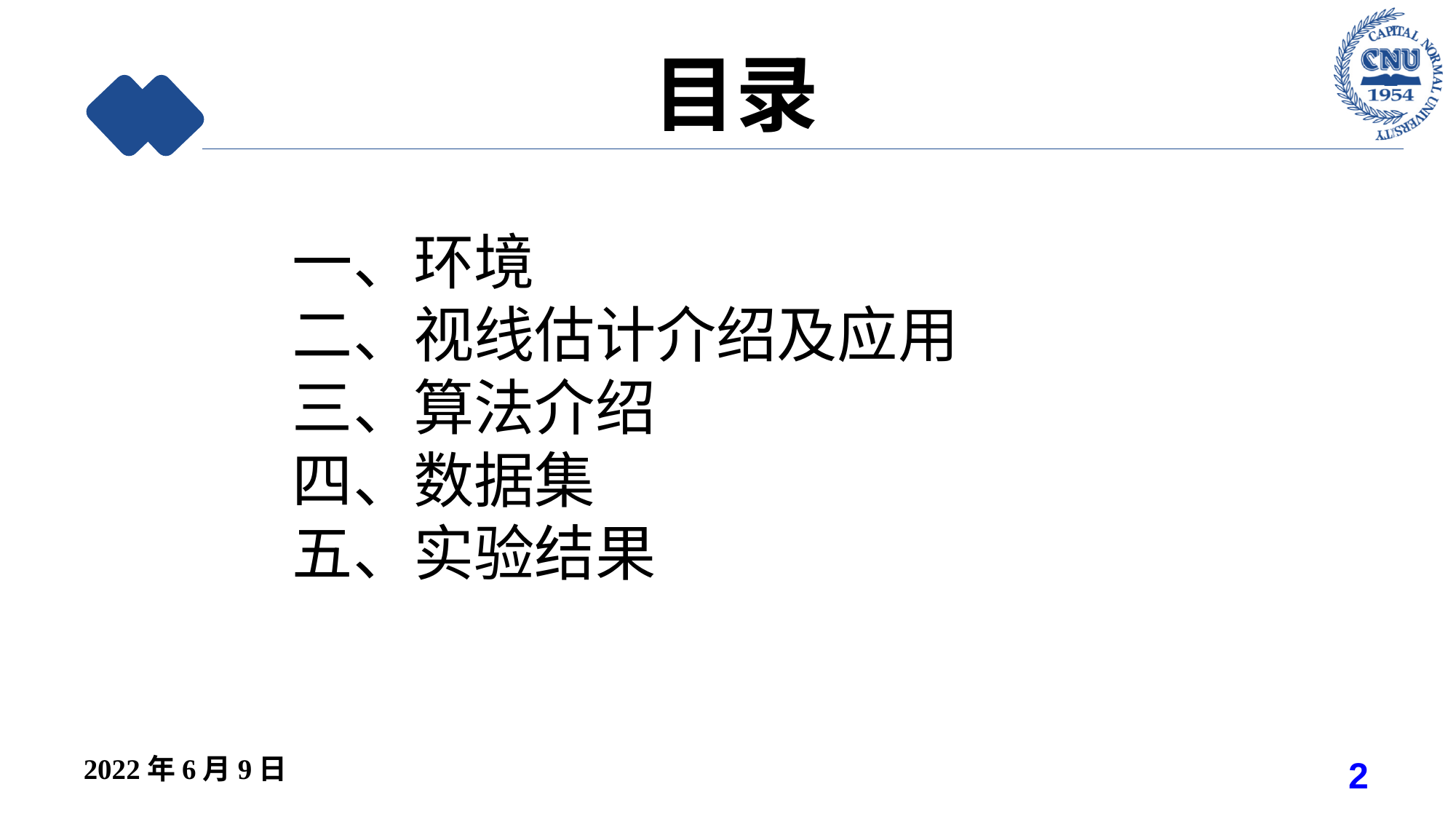

目录

一、环境
二、视线估计介绍及应用
三、算法介绍
四、数据集
五、实验结果
2022年6月9日
2